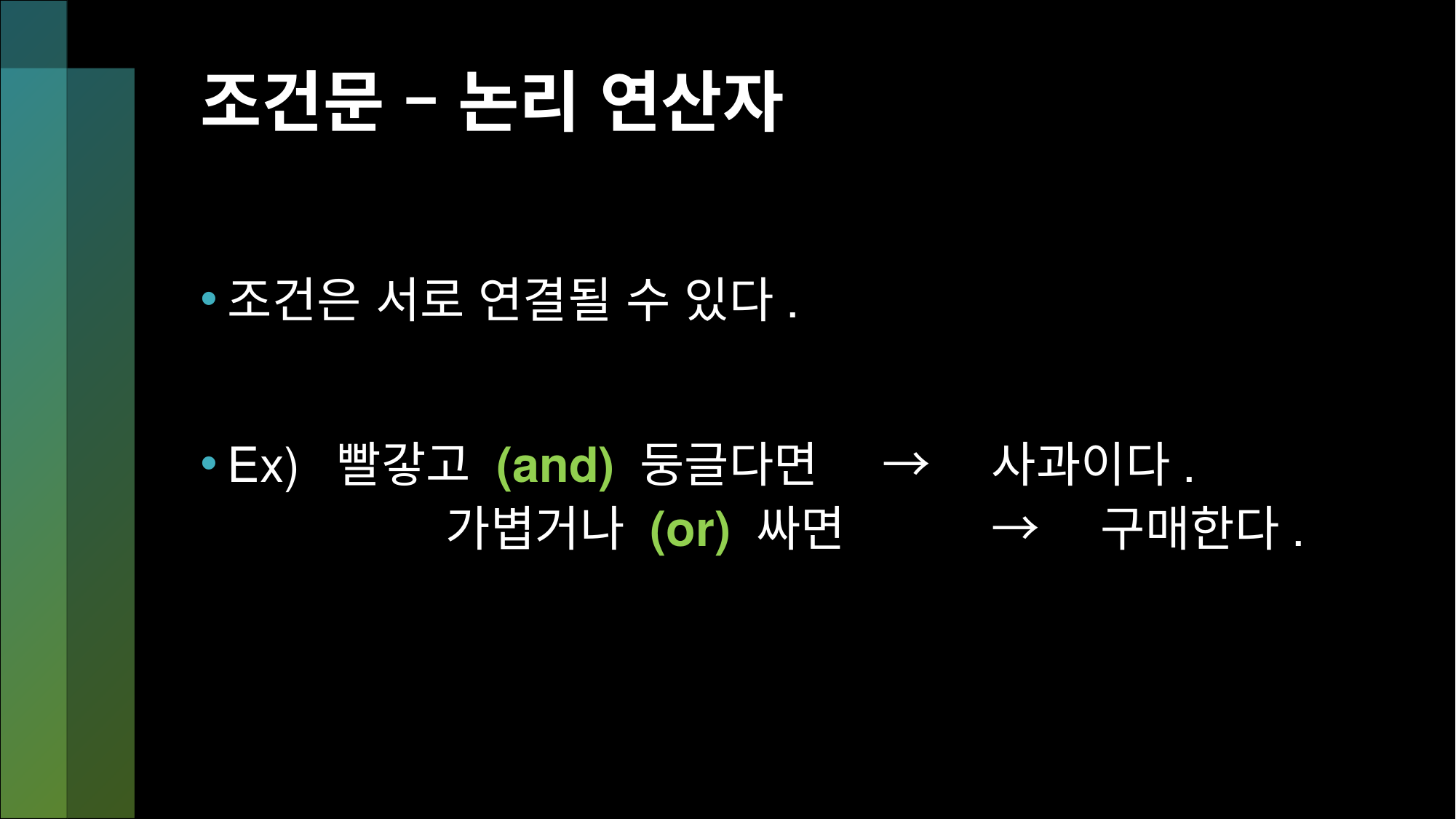

# 조건문 – 논리 연산자
조건은 서로 연결될 수 있다.

Ex) 	빨갛고 (and) 둥글다면 	→ 	사과이다.
		가볍거나 (or) 싸면 		→	구매한다.